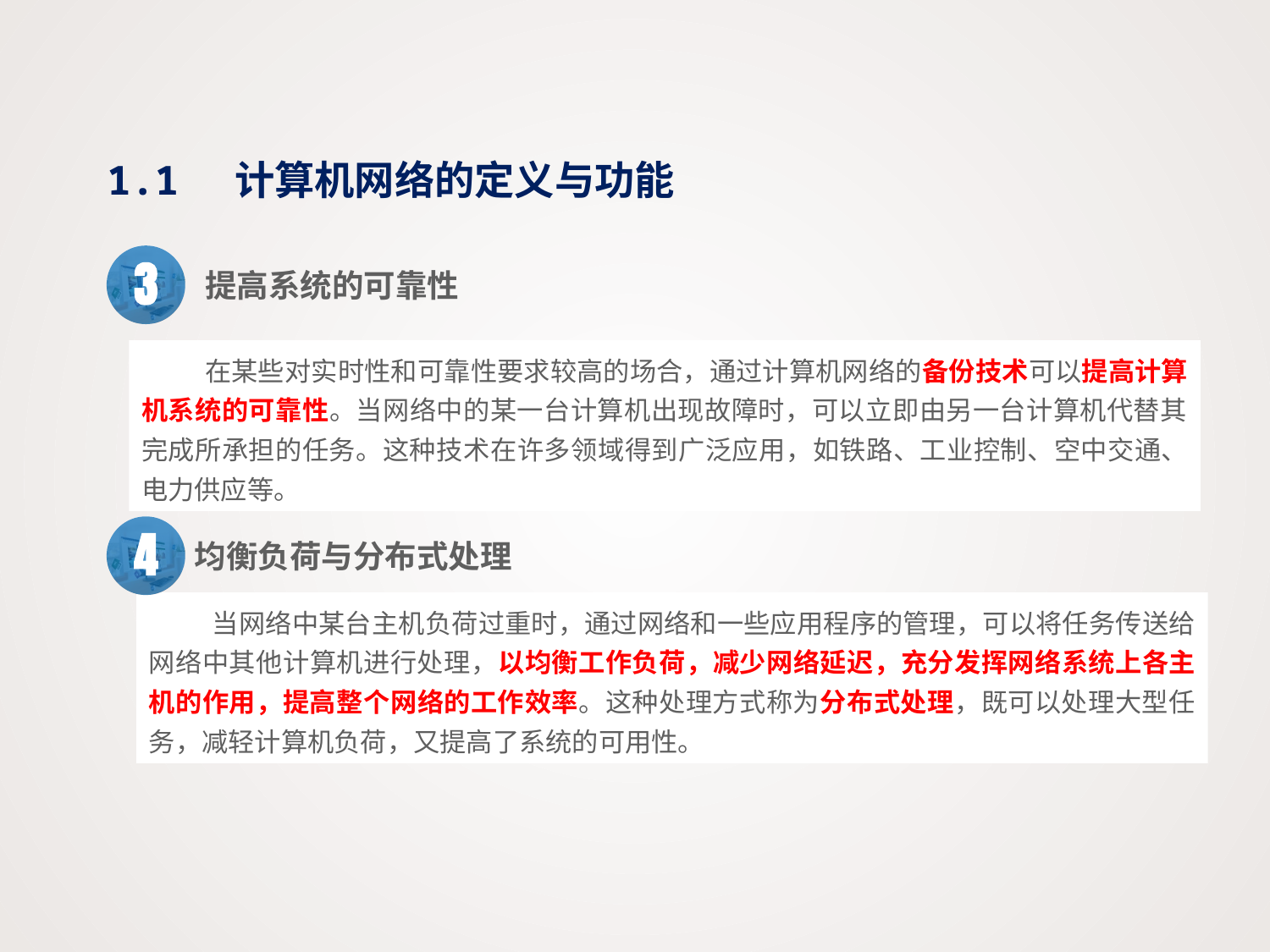

1.1　 计算机网络的定义与功能

3
提高系统的可靠性
在某些对实时性和可靠性要求较高的场合，通过计算机网络的备份技术可以提高计算机系统的可靠性。当网络中的某一台计算机出现故障时，可以立即由另一台计算机代替其完成所承担的任务。这种技术在许多领域得到广泛应用，如铁路、工业控制、空中交通、电力供应等。

4
均衡负荷与分布式处理
当网络中某台主机负荷过重时，通过网络和一些应用程序的管理，可以将任务传送给网络中其他计算机进行处理，以均衡工作负荷，减少网络延迟，充分发挥网络系统上各主机的作用，提高整个网络的工作效率。这种处理方式称为分布式处理，既可以处理大型任务，减轻计算机负荷，又提高了系统的可用性。